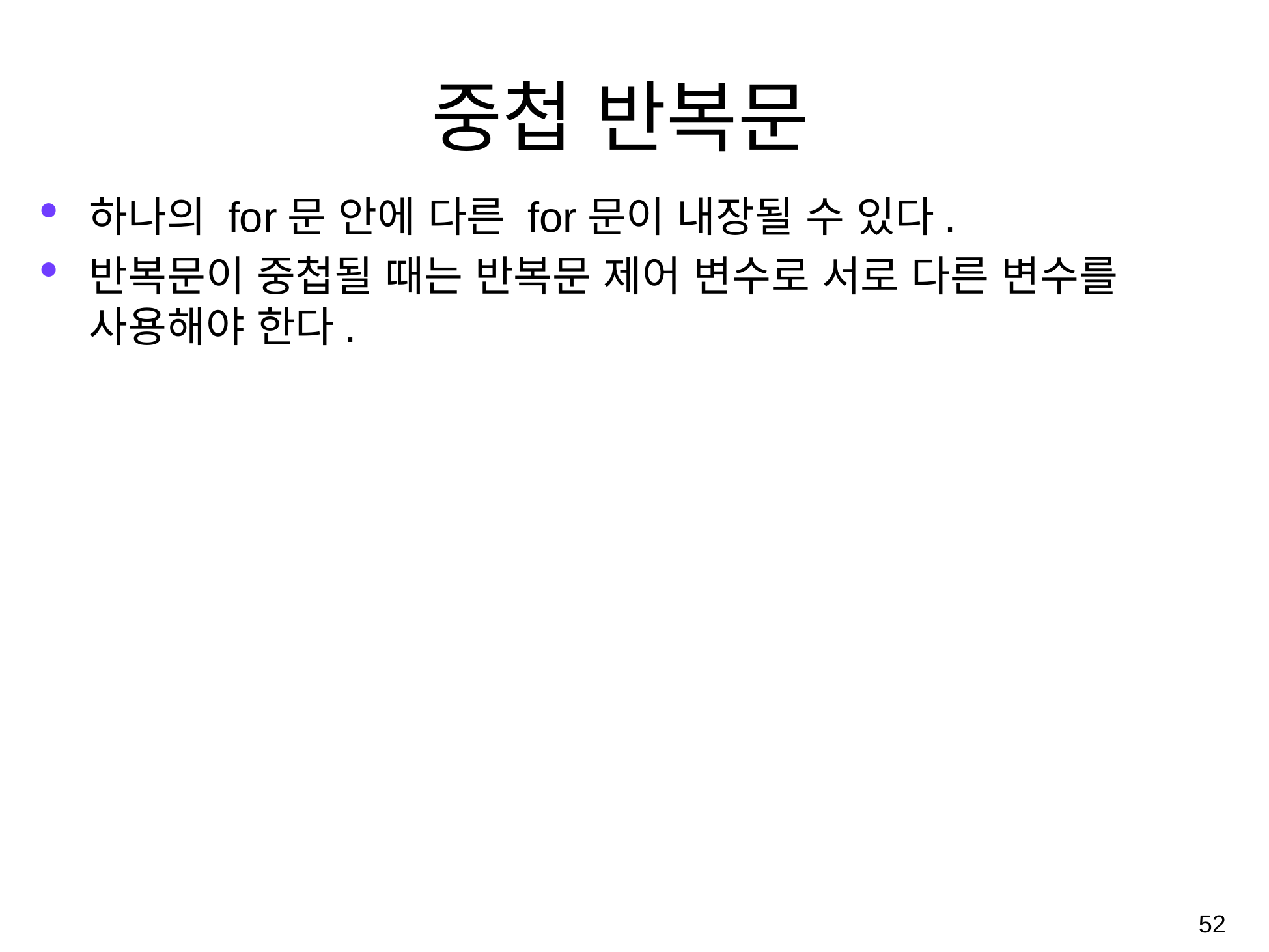

# 중첩 반복문
하나의 for문 안에 다른 for문이 내장될 수 있다.
반복문이 중첩될 때는 반복문 제어 변수로 서로 다른 변수를 사용해야 한다.
52